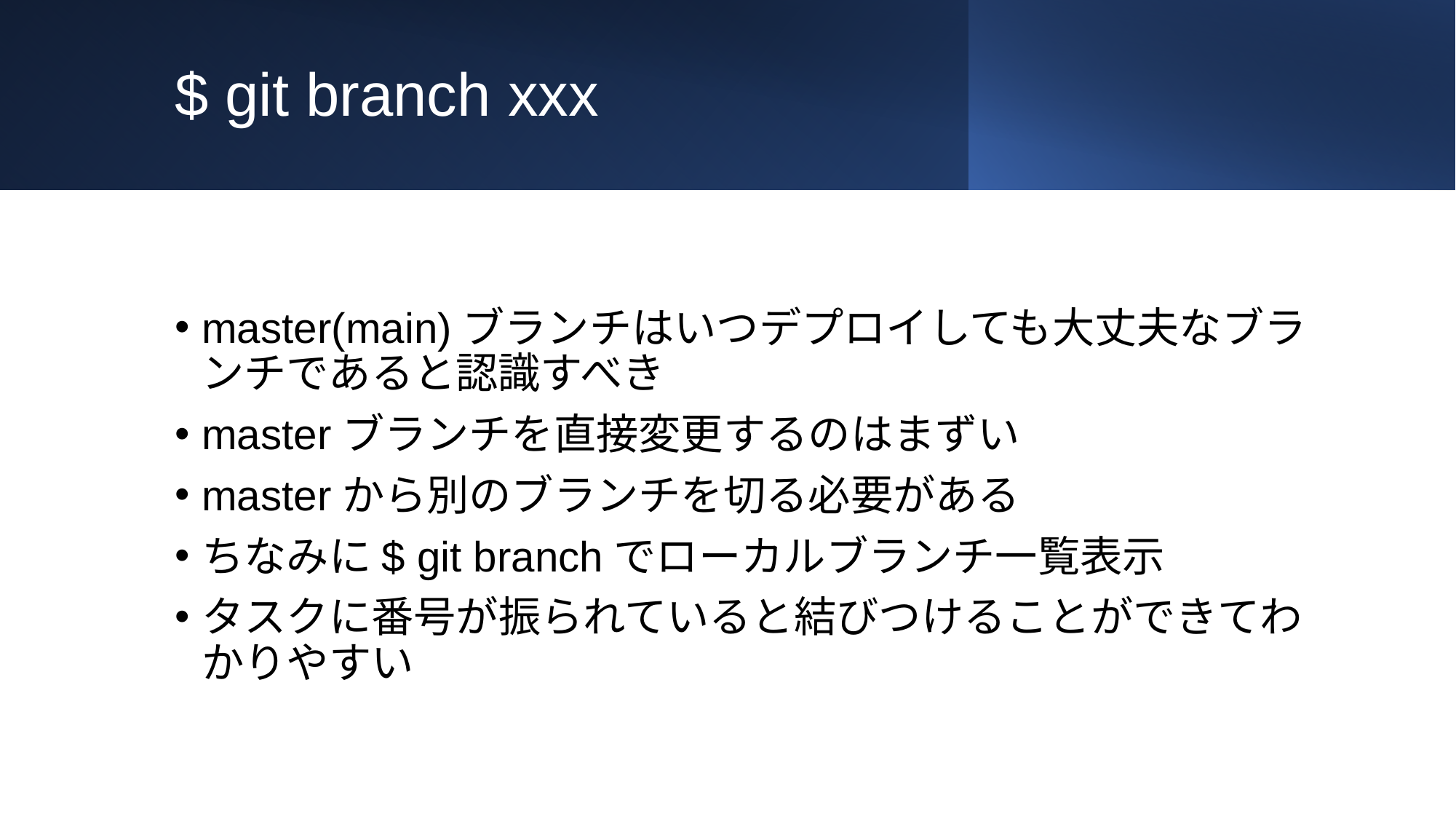

# $ git branch xxx
master(main)ブランチはいつデプロイしても大丈夫なブランチであると認識すべき
masterブランチを直接変更するのはまずい
masterから別のブランチを切る必要がある
ちなみに$ git branchでローカルブランチ一覧表示
タスクに番号が振られていると結びつけることができてわかりやすい